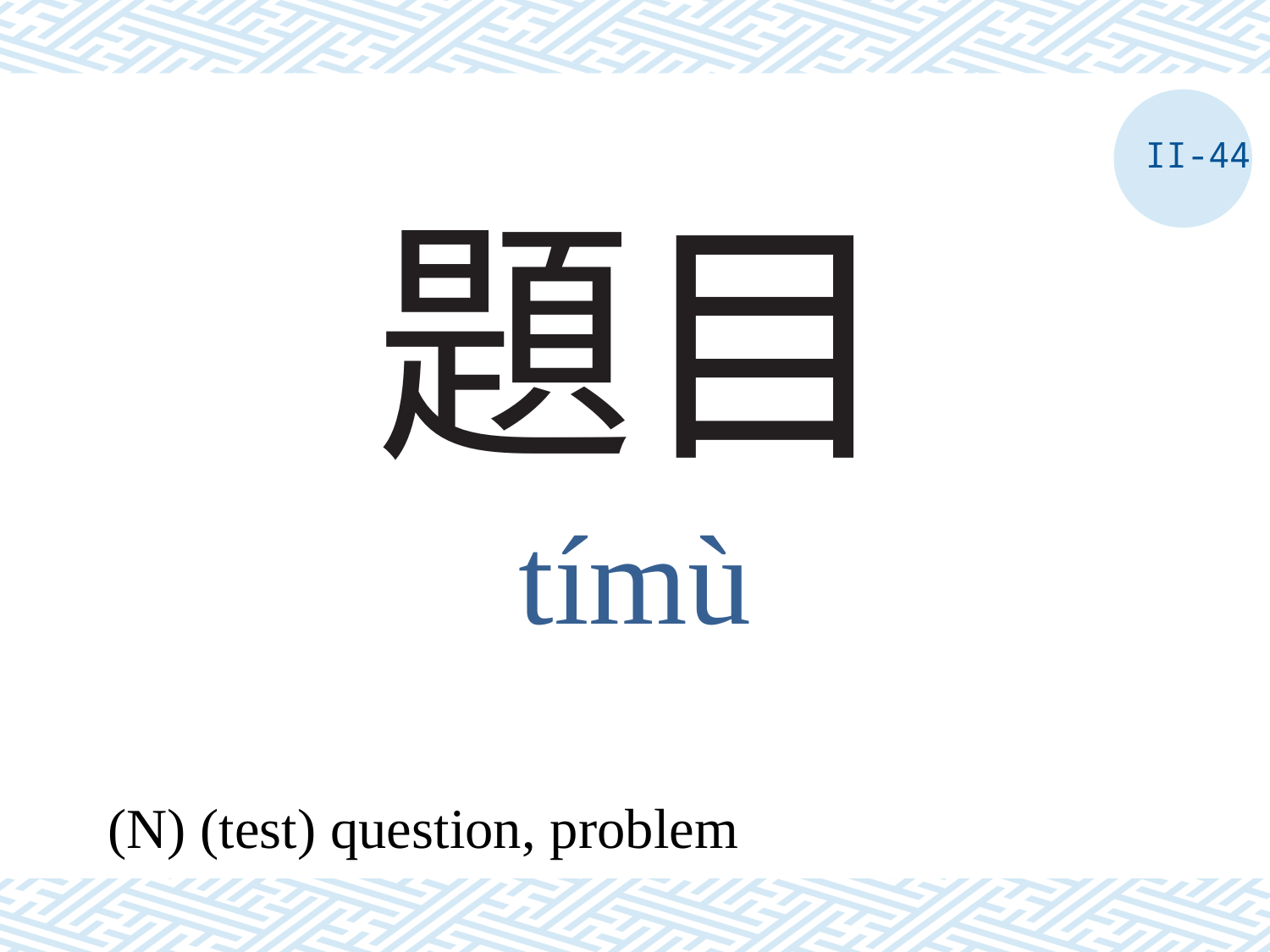

II-44

# 題目
tímù
(N) (test) question, problem